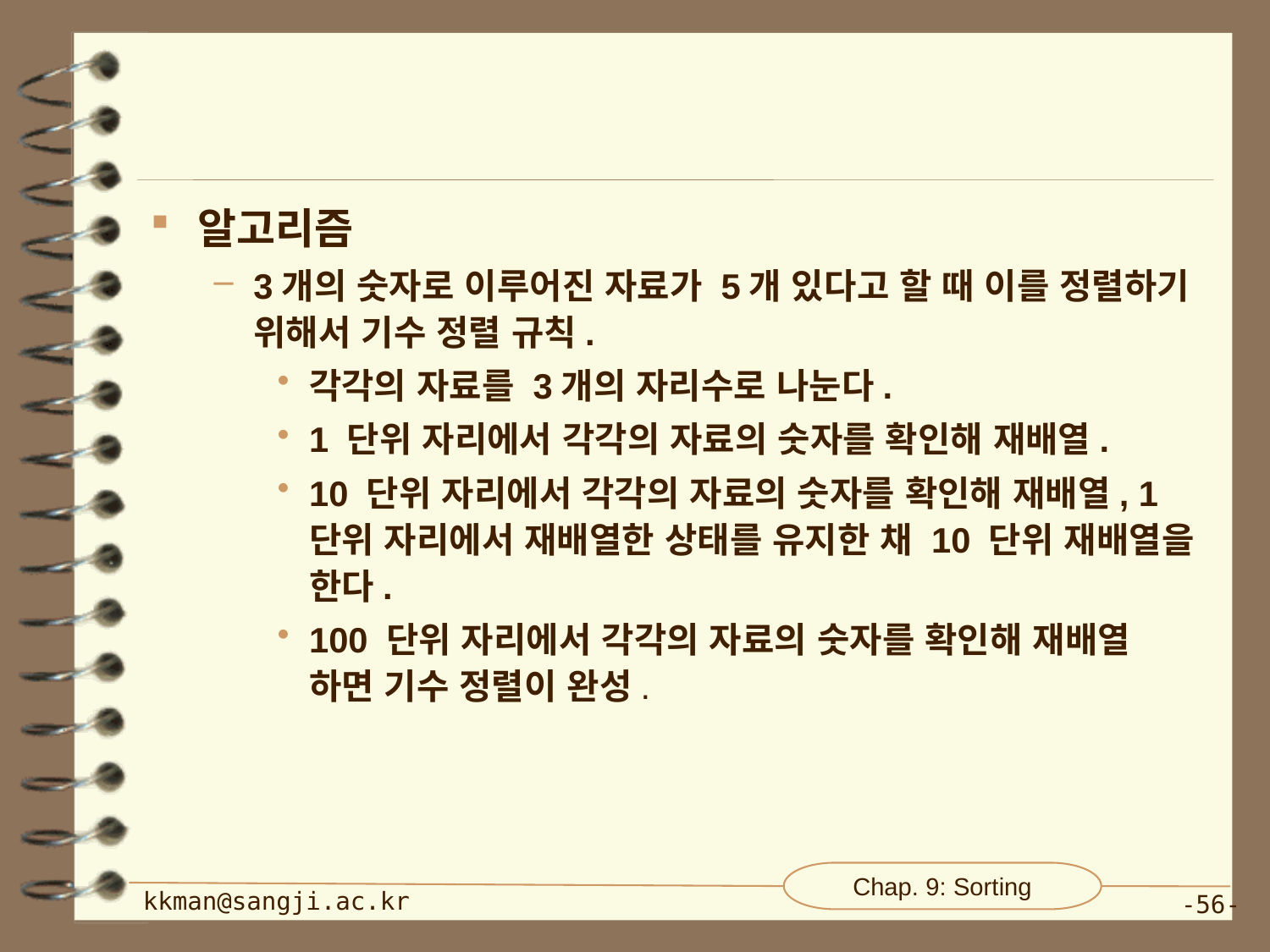

#
알고리즘
3개의 숫자로 이루어진 자료가 5개 있다고 할 때 이를 정렬하기 위해서 기수 정렬 규칙.
각각의 자료를 3개의 자리수로 나눈다.
1 단위 자리에서 각각의 자료의 숫자를 확인해 재배열.
10 단위 자리에서 각각의 자료의 숫자를 확인해 재배열, 1 단위 자리에서 재배열한 상태를 유지한 채 10 단위 재배열을 한다.
100 단위 자리에서 각각의 자료의 숫자를 확인해 재배열 하면 기수 정렬이 완성.